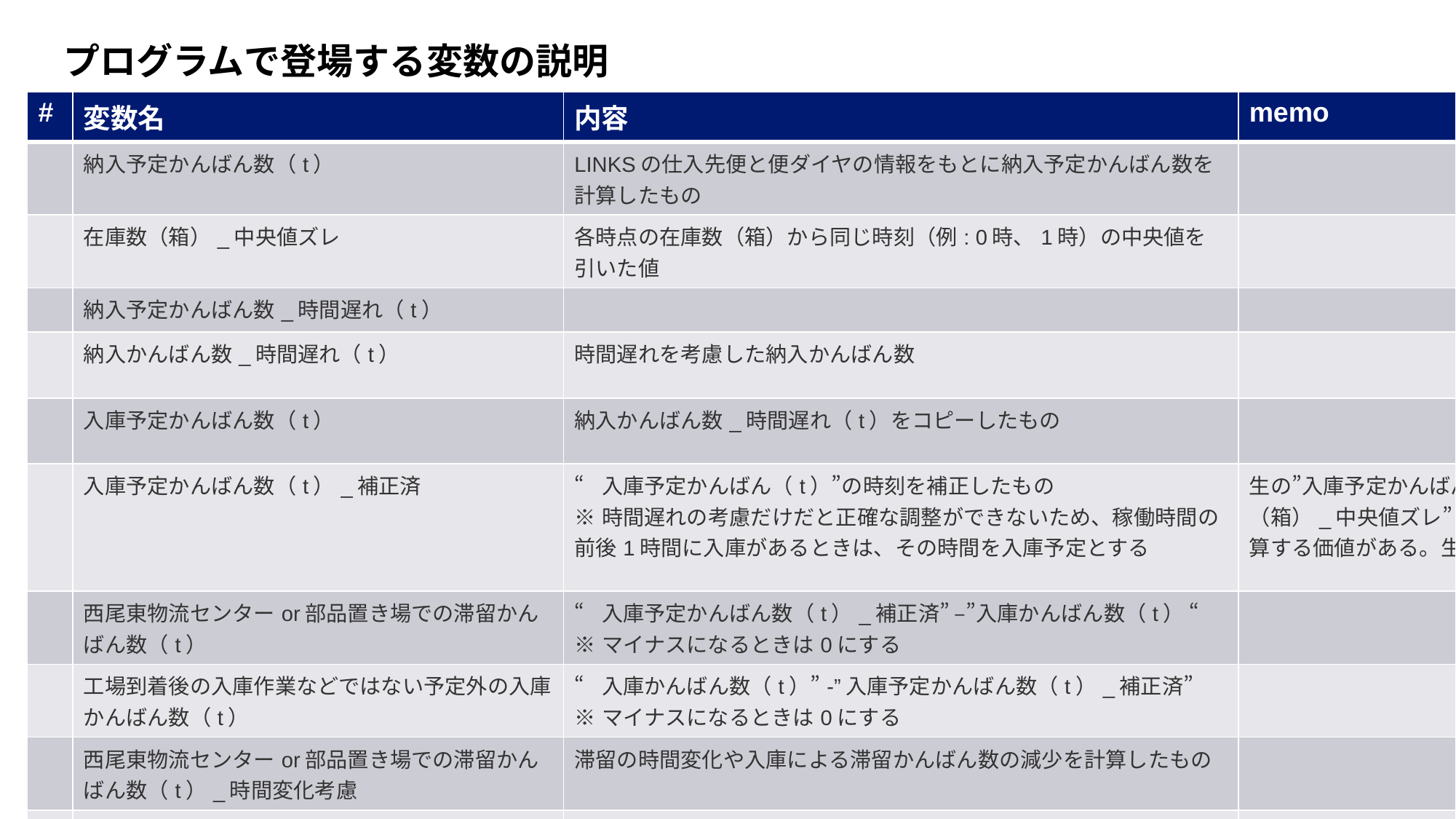

プログラムで登場する変数の説明
| # | 変数名 | 内容 | memo |
| --- | --- | --- | --- |
|  | 納入予定かんばん数（t） | LINKSの仕入先便と便ダイヤの情報をもとに納入予定かんばん数を計算したもの |  |
|  | 在庫数（箱）\_中央値ズレ | 各時点の在庫数（箱）から同じ時刻（例: 0時、1時）の中央値を引いた値 |  |
|  | 納入予定かんばん数\_時間遅れ（t） |  |  |
|  | 納入かんばん数\_時間遅れ（t） | 時間遅れを考慮した納入かんばん数 |  |
|  | 入庫予定かんばん数（t） | 納入かんばん数\_時間遅れ（t）をコピーしたもの |  |
|  | 入庫予定かんばん数（t）\_補正済 | “入庫予定かんばん（t）”の時刻を補正したもの ※時間遅れの考慮だけだと正確な調整ができないため、稼働時間の前後1時間に入庫があるときは、その時間を入庫予定とする | 生の”入庫予定かんばん数（t）”より、”在庫数（箱）\_中央値ズレ”との相関が少し高いので、計算する価値がある。生だと、相関0みたい |
|  | 西尾東物流センターor部品置き場での滞留かんばん数（t） | “入庫予定かんばん数（t）\_補正済” –”入庫かんばん数（t） “　 ※マイナスになるときは0にする |  |
|  | 工場到着後の入庫作業などではない予定外の入庫かんばん数（t） | “入庫かんばん数（t）”-”入庫予定かんばん数（t）\_補正済” ※マイナスになるときは0にする |  |
|  | 西尾東物流センターor部品置き場での滞留かんばん数（t）\_時間変化考慮 | 滞留の時間変化や入庫による滞留かんばん数の減少を計算したもの |  |
|  |  |  |  |
|  |  |  |  |
March 16, 2025